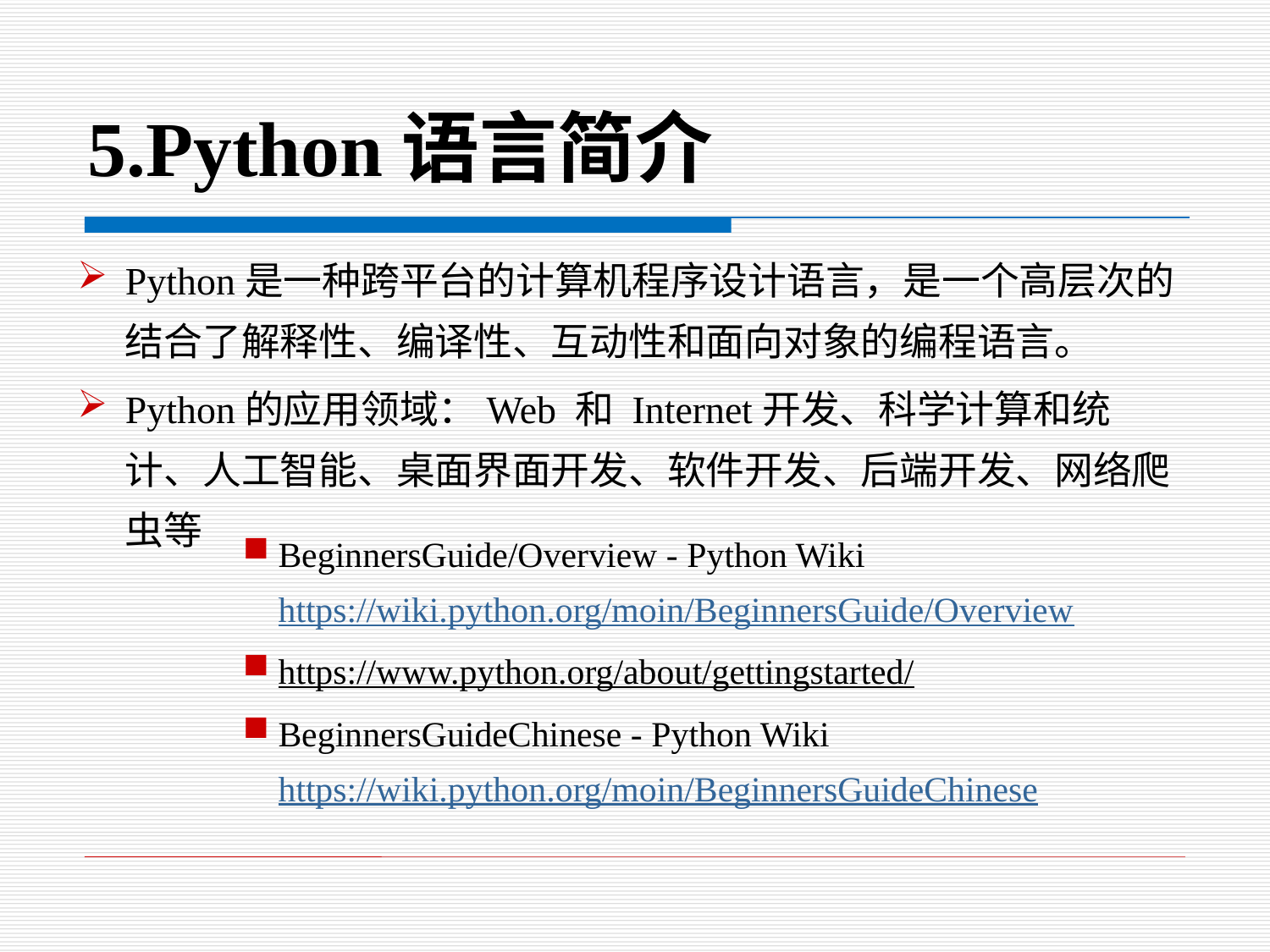

# 5.Python语言简介
Python是一种跨平台的计算机程序设计语言，是一个高层次的结合了解释性、编译性、互动性和面向对象的编程语言。
Python的应用领域：Web 和 Internet开发、科学计算和统计、人工智能、桌面界面开发、软件开发、后端开发、网络爬虫等
BeginnersGuide/Overview - Python Wiki    https://wiki.python.org/moin/BeginnersGuide/Overview
https://www.python.org/about/gettingstarted/
BeginnersGuideChinese - Python Wiki  https://wiki.python.org/moin/BeginnersGuideChinese